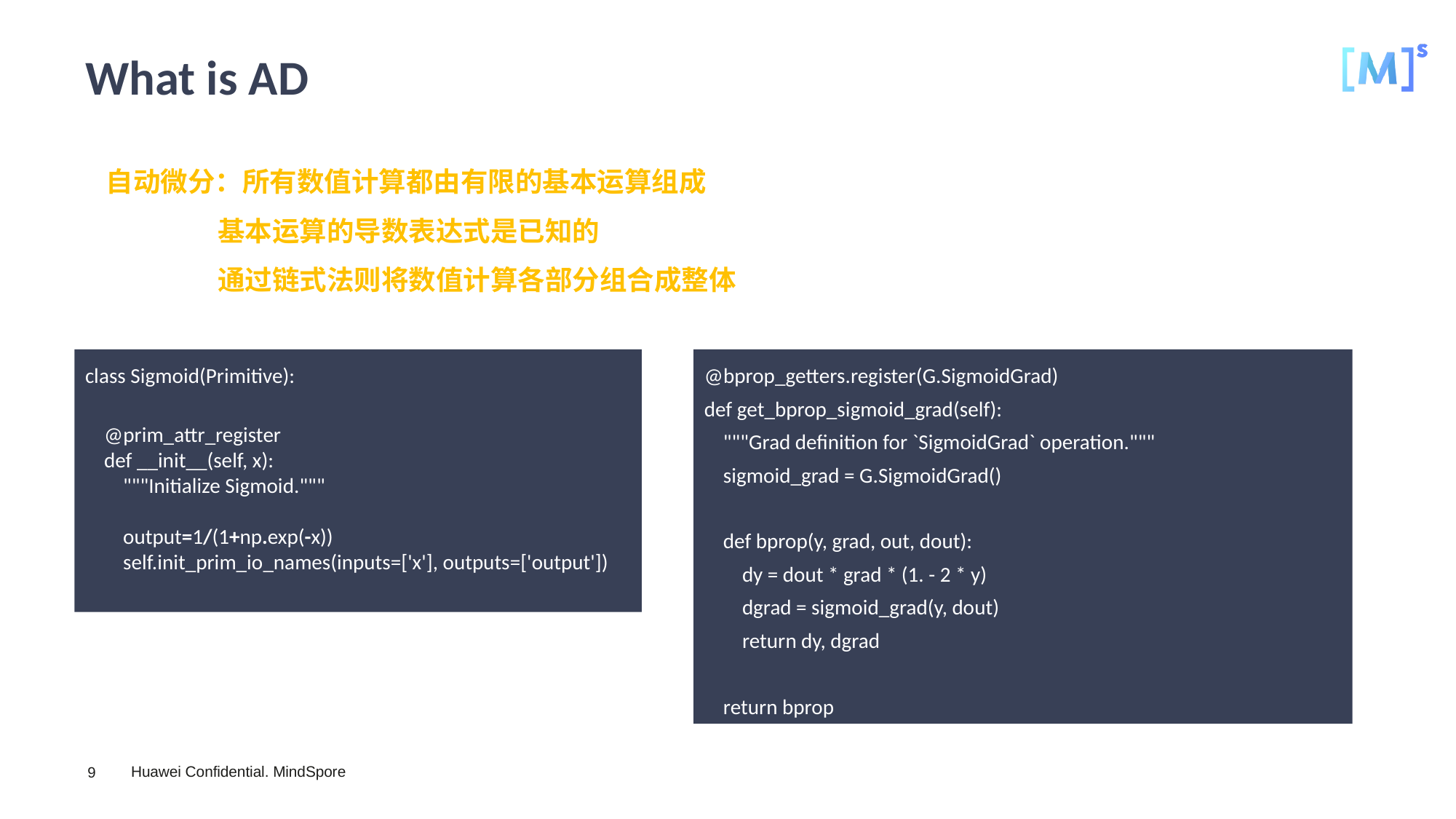

# What is AD
自动微分：所有数值计算都由有限的基本运算组成
                 基本运算的导数表达式是已知的
                 通过链式法则将数值计算各部分组合成整体
class Sigmoid(Primitive):

    @prim_attr_register
    def __init__(self, x):
        """Initialize Sigmoid."""

        output=1/(1+np.exp(-x))
        self.init_prim_io_names(inputs=['x'], outputs=['output'])

@bprop_getters.register(G.SigmoidGrad)
def get_bprop_sigmoid_grad(self):
    """Grad definition for `SigmoidGrad` operation."""
    sigmoid_grad = G.SigmoidGrad()

    def bprop(y, grad, out, dout):
        dy = dout * grad * (1. - 2 * y)
        dgrad = sigmoid_grad(y, dout)
        return dy, dgrad

    return bprop